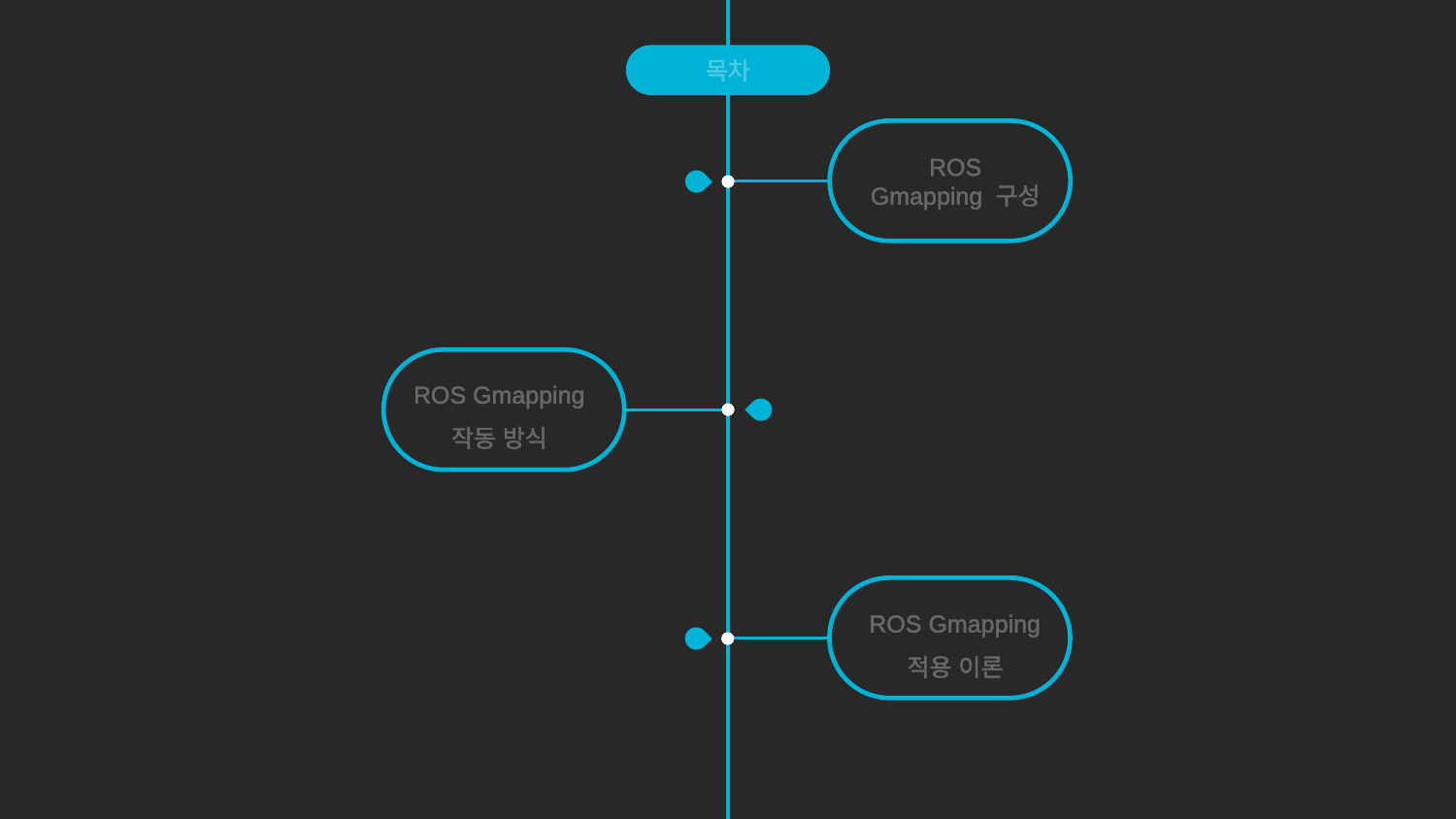

목차

ROS
Gmapping 구성

ROS Gmapping
작동 방식

ROS Gmapping
적용 이론